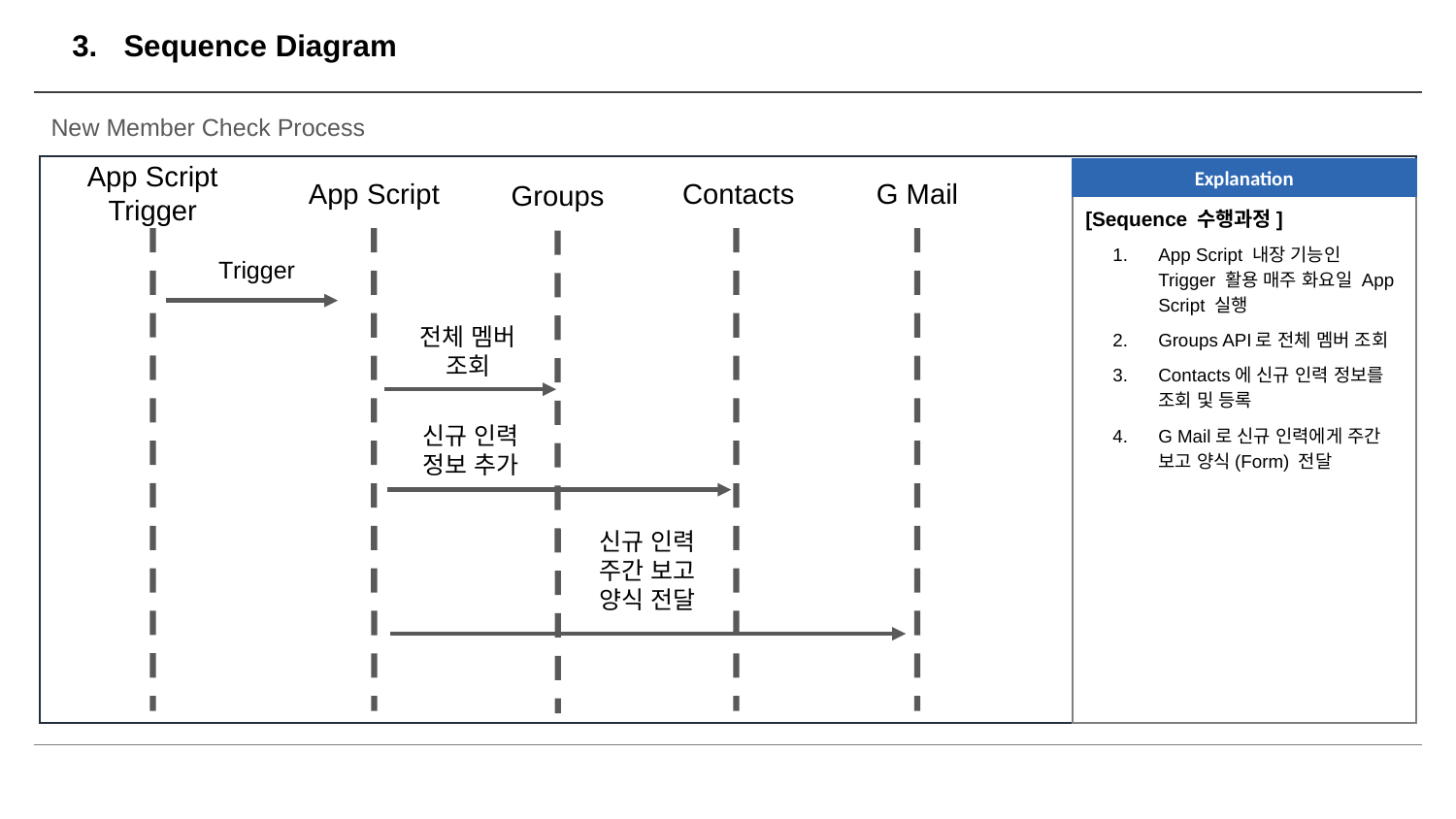

# Sequence Diagram
New Member Check Process

App Script
Trigger
App Script
Contacts
G Mail
Explanation
Groups

[Sequence 수행과정]
App Script 내장 기능인 Trigger 활용 매주 화요일 App Script 실행
Groups API로 전체 멤버 조회
Contacts에 신규 인력 정보를 조회 및 등록
G Mail로 신규 인력에게 주간 보고 양식(Form) 전달
Trigger
전체 멤버 조회
신규 인력 정보 추가
신규 인력 주간 보고 양식 전달